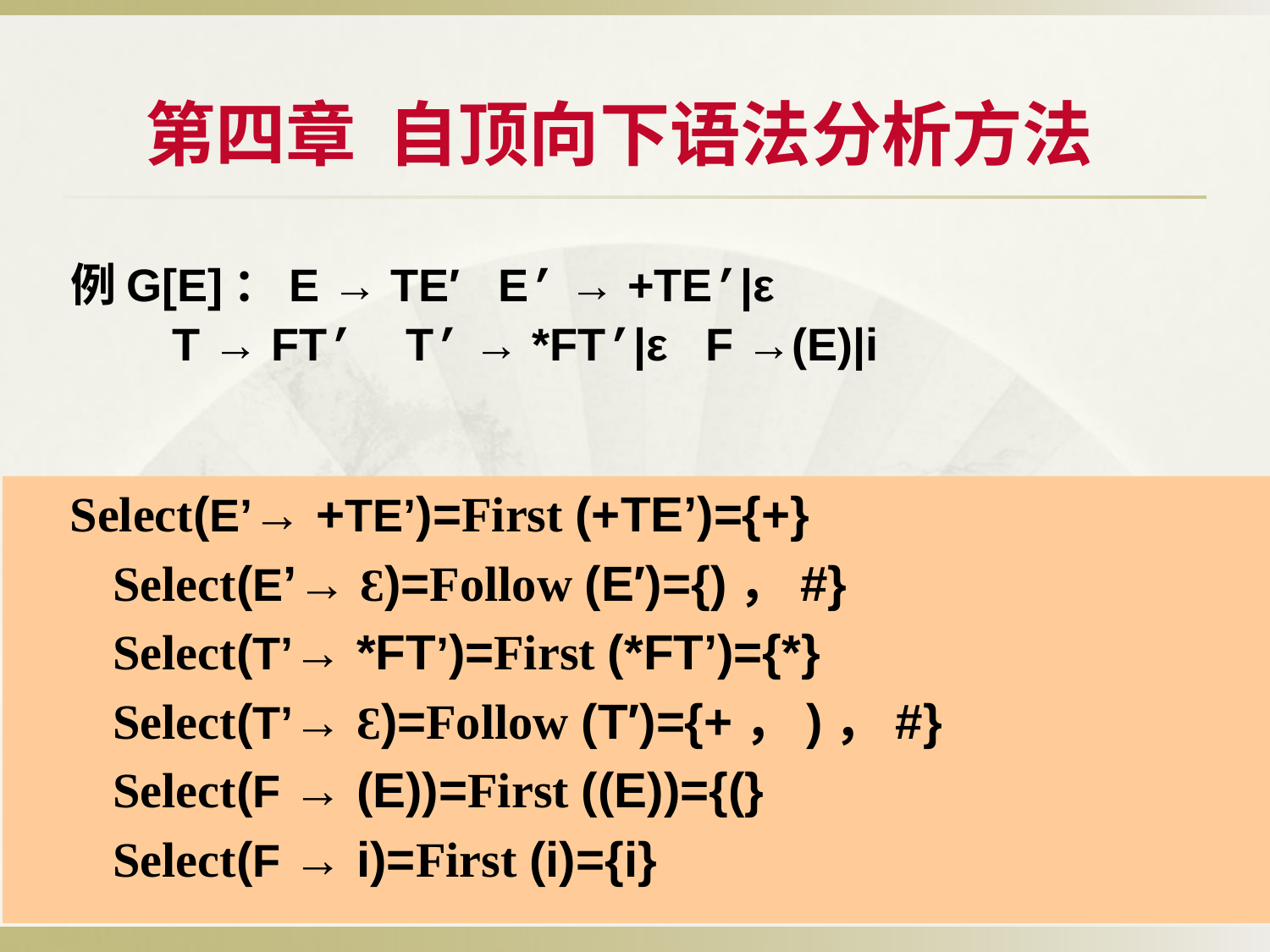

# 第四章  自顶向下语法分析方法
例G[E]：E → TE′   E’ → +TE’|ε
        T → FT’    T’ → *FT’|ε   F →(E)|i

    Select(E’→ +TE’)=First (+TE’)={+}
        Select(E’→ Ɛ)=Follow (E′)={)，#}
        Select(T’→ *FT’)=First (*FT’)={*}
        Select(T’→ Ɛ)=Follow (T′)={+，)，#}
        Select(F → (E))=First ((E))={(}
        Select(F → i)=First (i)={i}